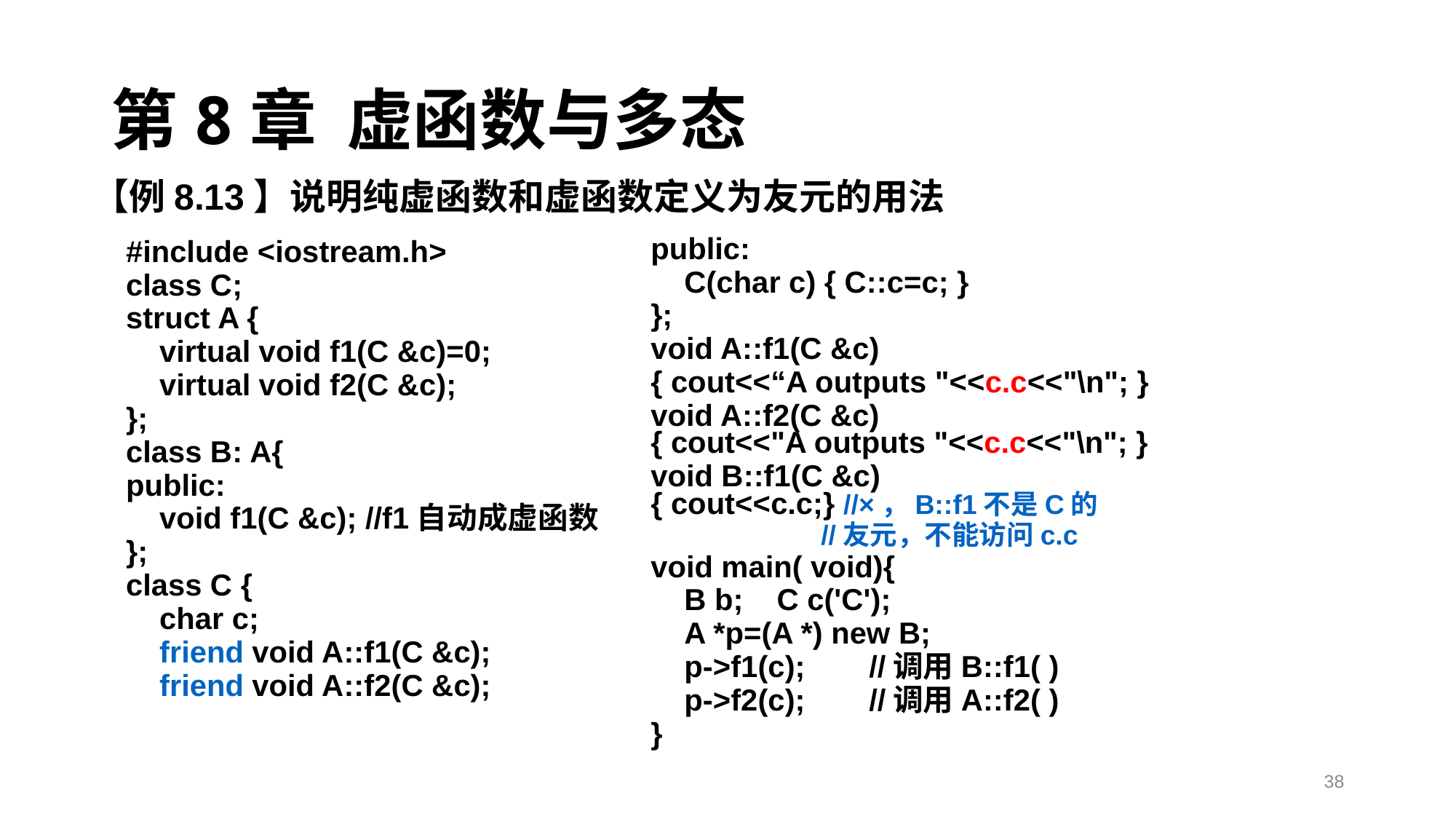

# 第8章  虚函数与多态
【例8.13】说明纯虚函数和虚函数定义为友元的用法
public:
    C(char c) { C::c=c; }
};
void A::f1(C &c)
{ cout<<“A outputs "<<c.c<<"\n"; }
void A::f2(C &c)
{ cout<<"A outputs "<<c.c<<"\n"; }
void B::f1(C &c)
{ cout<<c.c;} //×，B::f1不是C的
	        //友元，不能访问c.c
void main( void){
    B b;    C c('C');
    A *p=(A *) new B;
    p->f1(c);	//调用B::f1( )
    p->f2(c);	//调用A::f2( )
}
#include <iostream.h>
class C;
struct A {
    virtual void f1(C &c)=0;
    virtual void f2(C &c);
};
class B: A{
public:
    void f1(C &c); //f1自动成虚函数
};
class C {
    char c;
    friend void A::f1(C &c);
    friend void A::f2(C &c);
38